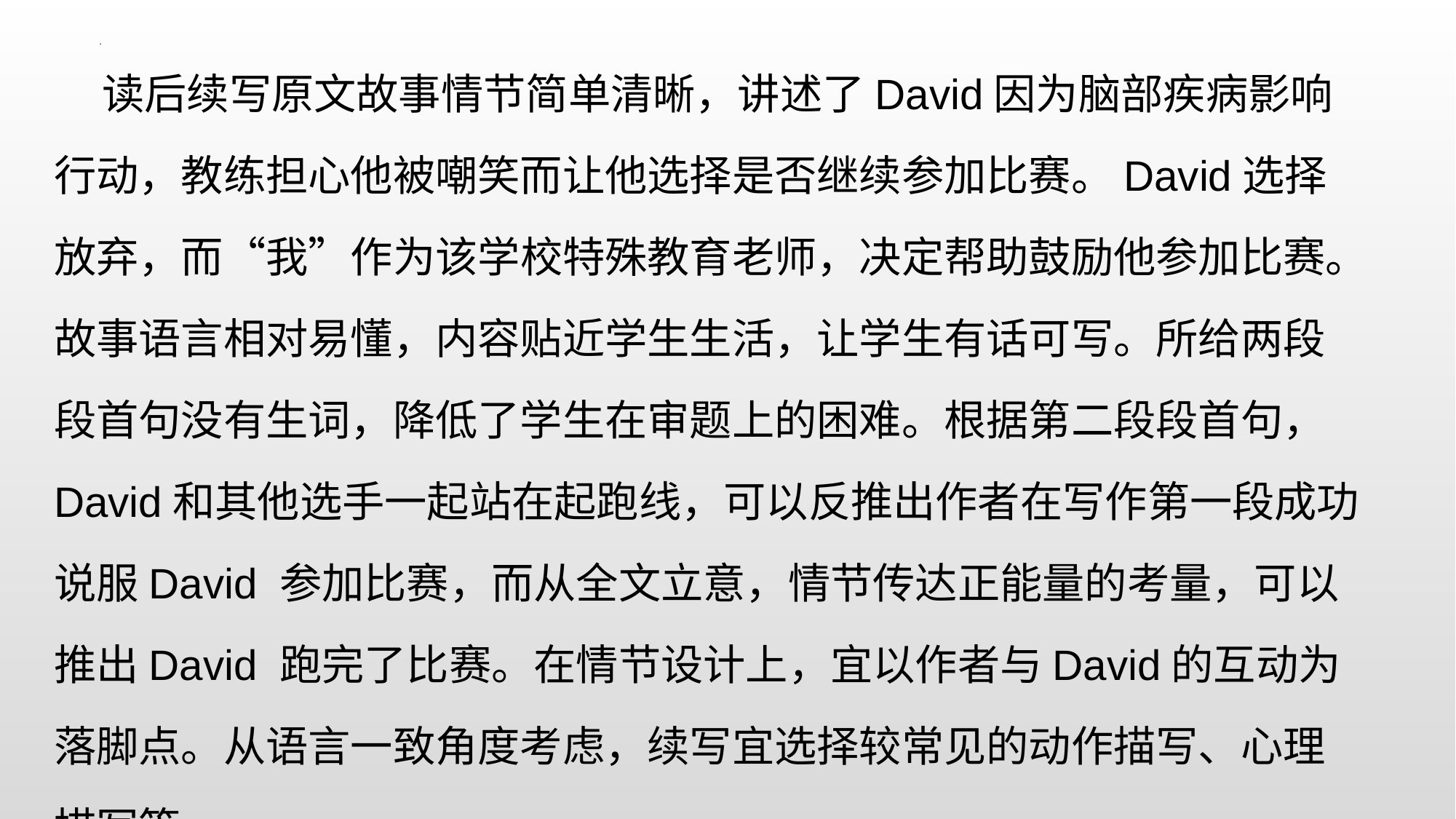

读后续写原文故事情节简单清晰，讲述了David因为脑部疾病影响行动，教练担心他被嘲笑而让他选择是否继续参加比赛。David选择放弃，而“我”作为该学校特殊教育老师，决定帮助鼓励他参加比赛。故事语言相对易懂，内容贴近学生生活，让学生有话可写。所给两段段首句没有生词，降低了学生在审题上的困难。根据第二段段首句，David和其他选手一起站在起跑线，可以反推出作者在写作第一段成功说服David 参加比赛，而从全文立意，情节传达正能量的考量，可以推出David 跑完了比赛。在情节设计上，宜以作者与David的互动为落脚点。从语言一致角度考虑，续写宜选择较常见的动作描写、心理描写等。